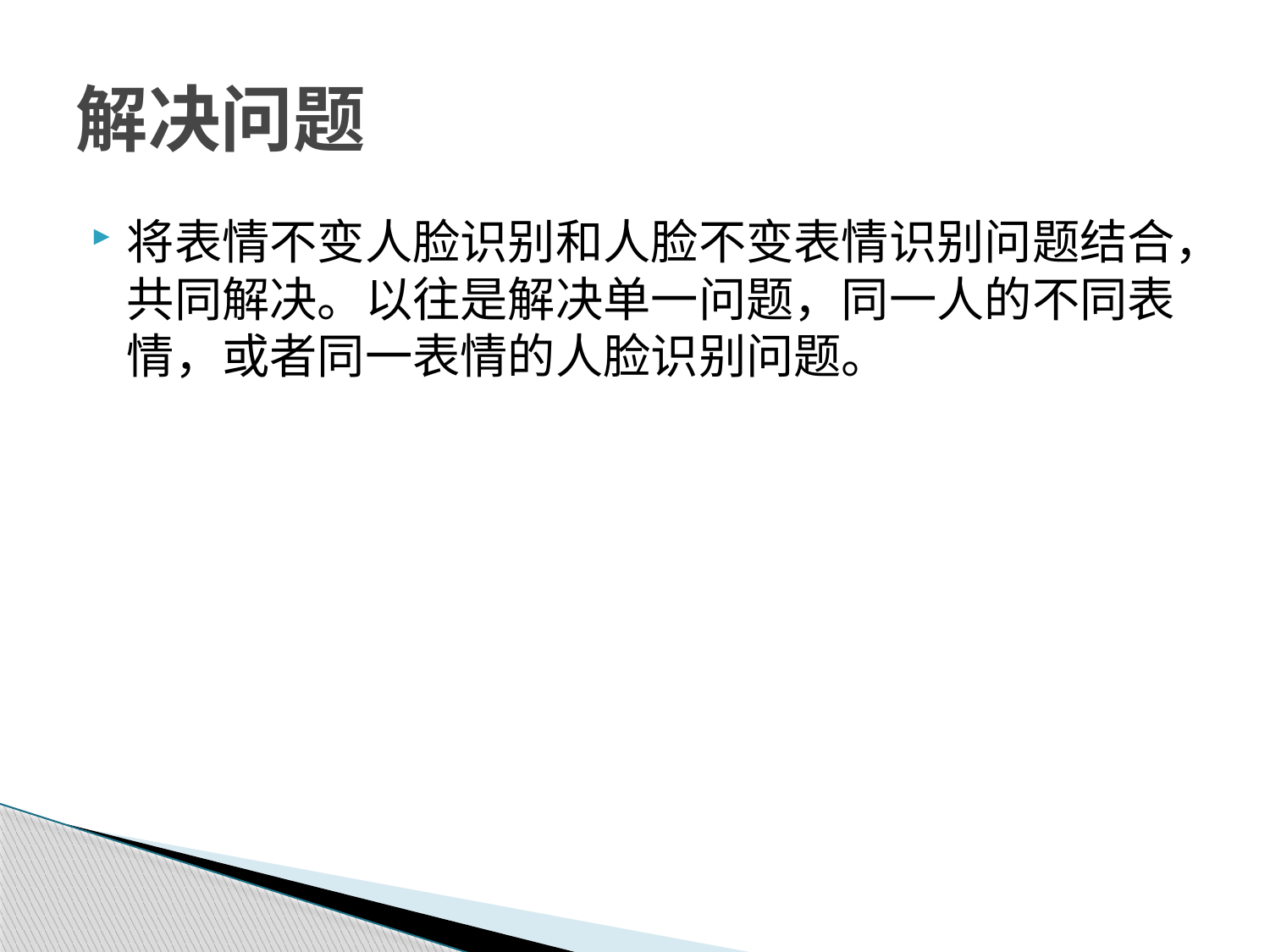

# 解决问题
将表情不变人脸识别和人脸不变表情识别问题结合，共同解决。以往是解决单一问题，同一人的不同表情，或者同一表情的人脸识别问题。